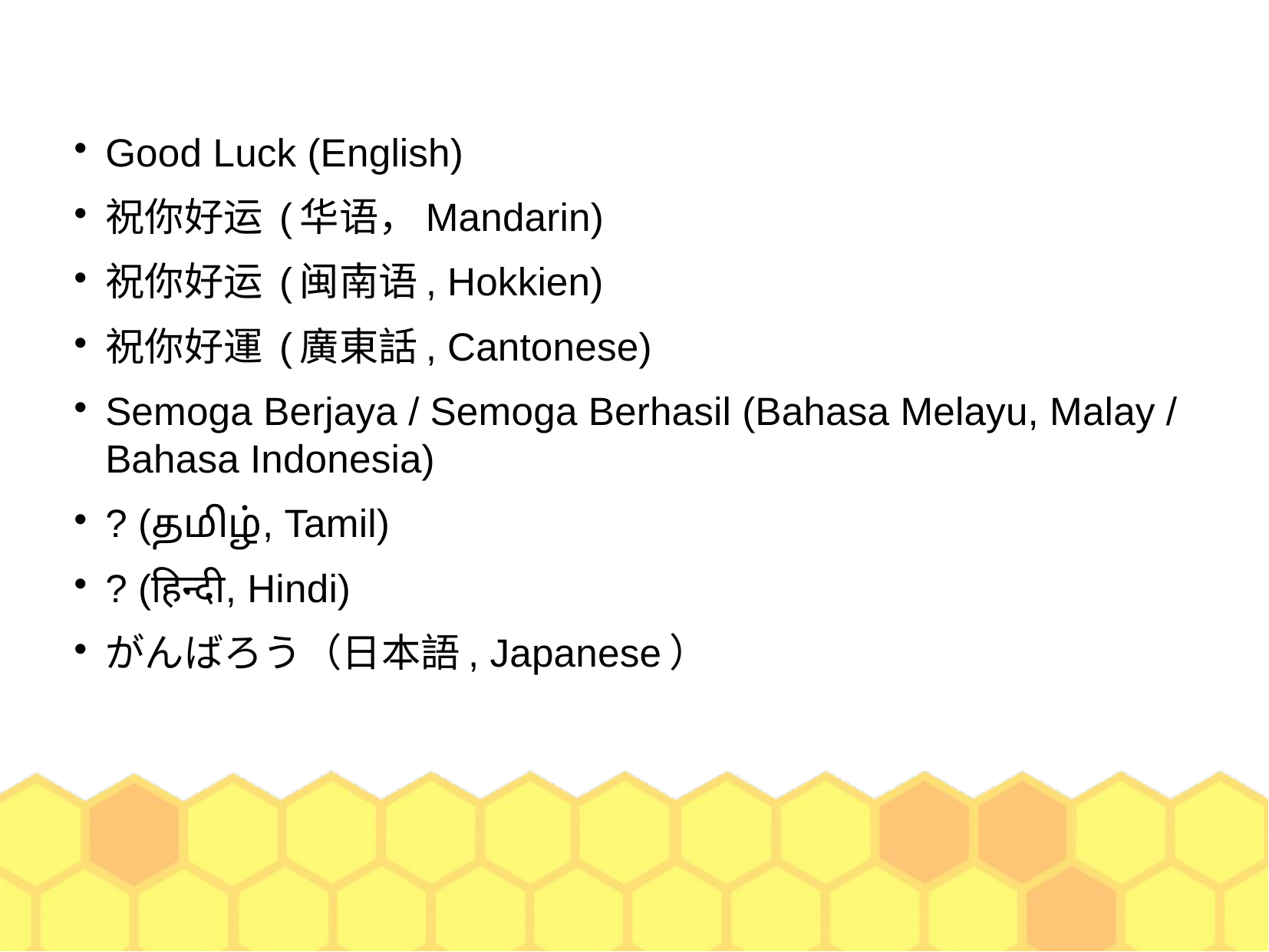

Good Luck (English)
祝你好运 (华语，Mandarin)
祝你好运 (闽南语, Hokkien)
祝你好運 (廣東話, Cantonese)
Semoga Berjaya / Semoga Berhasil (Bahasa Melayu, Malay / Bahasa Indonesia)
? (தமிழ், Tamil)
? (हिन्दी, Hindi)
がんばろう（日本語, Japanese）